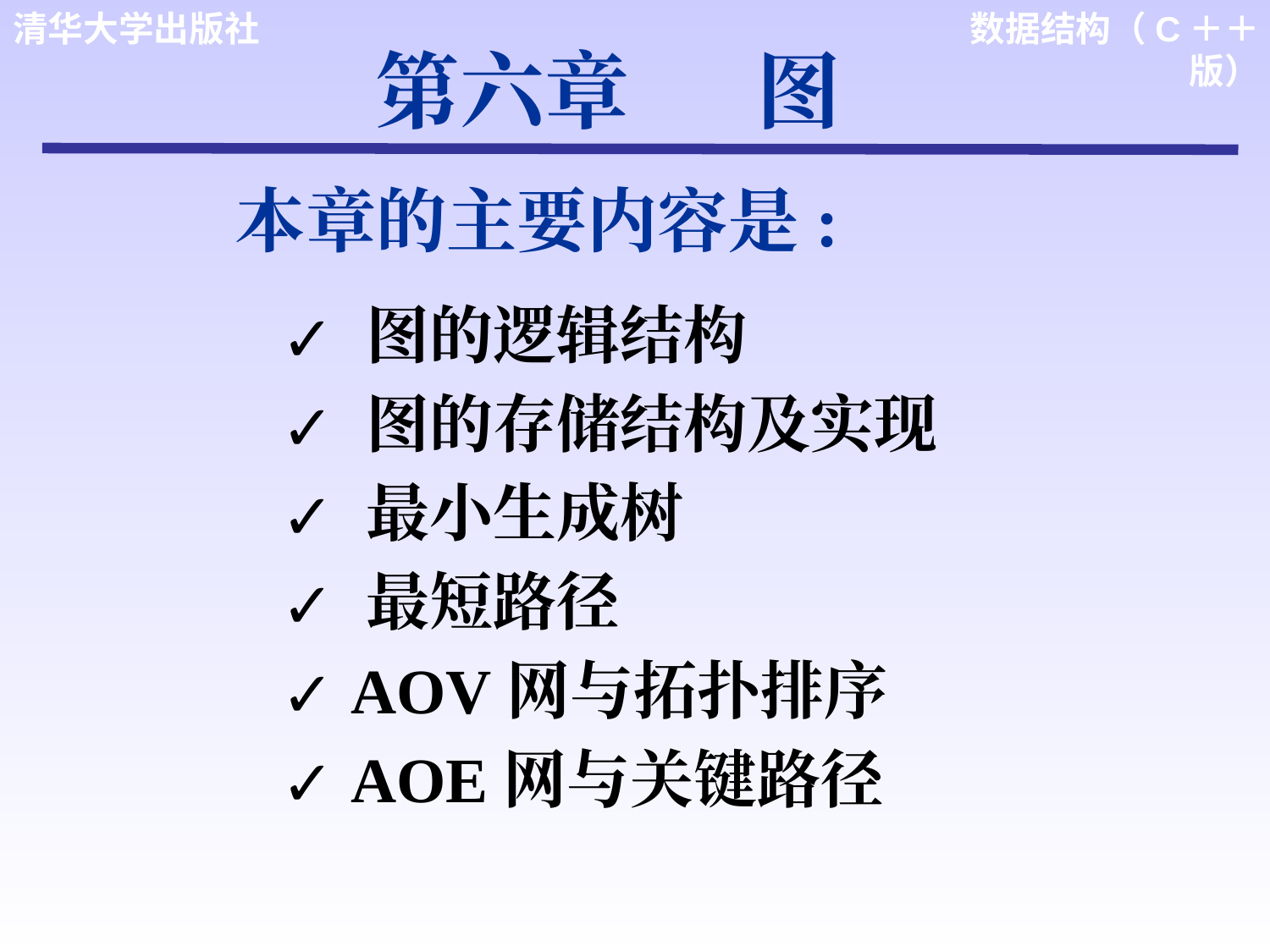

第六章      图
本章的主要内容是:
 图的逻辑结构
 图的存储结构及实现
 最小生成树
 最短路径
 AOV网与拓扑排序
 AOE网与关键路径